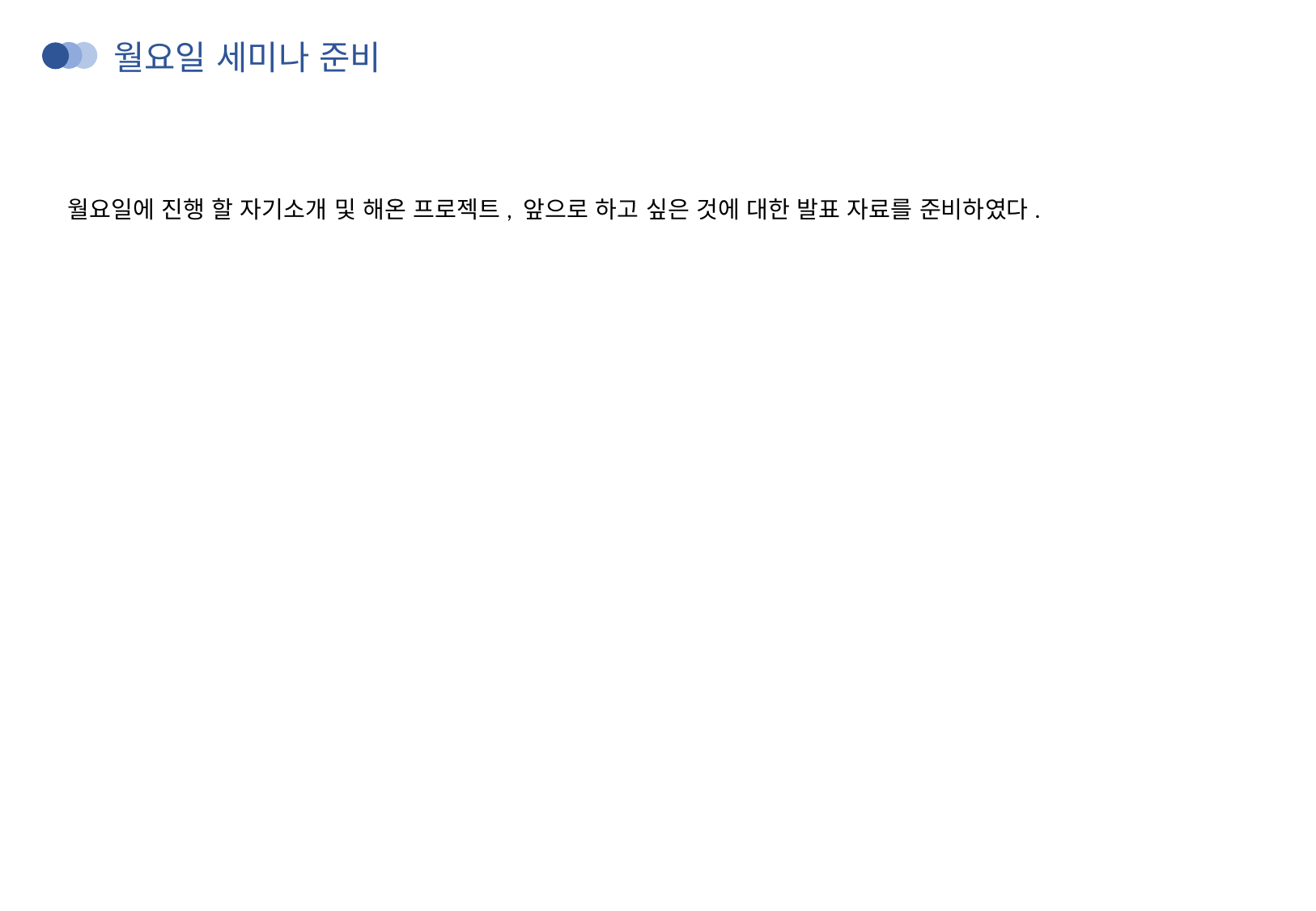

월요일 세미나 준비

월요일에 진행 할 자기소개 및 해온 프로젝트, 앞으로 하고 싶은 것에 대한 발표 자료를 준비하였다.